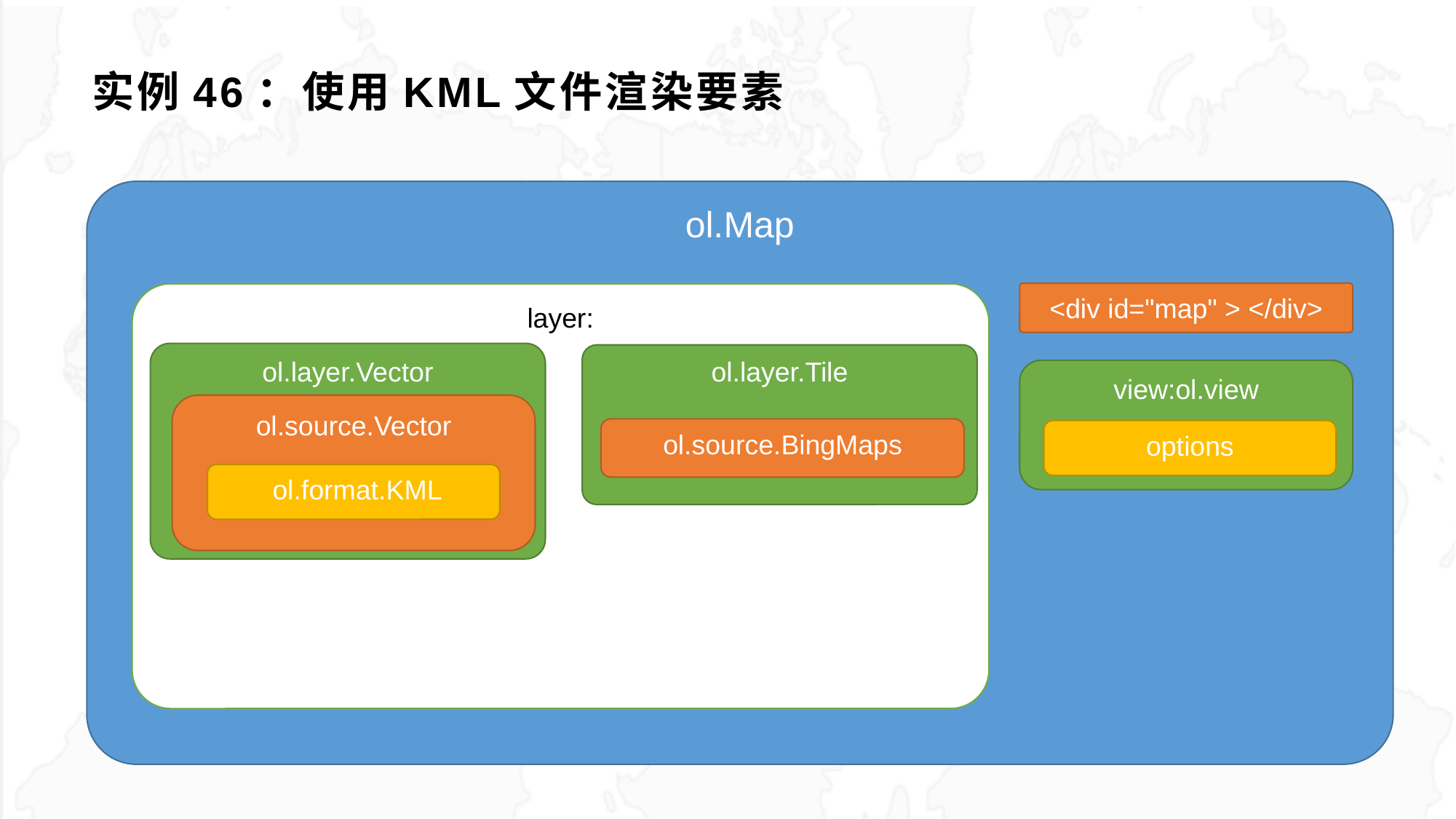

# 实例46：使用KML文件渲染要素
ol.Map
<div id="map" > </div>
layer:
ol.layer.Vector
ol.layer.Tile
view:ol.view
options
ol.source.Vector

ol.source.BingMaps
 ol.format.KML